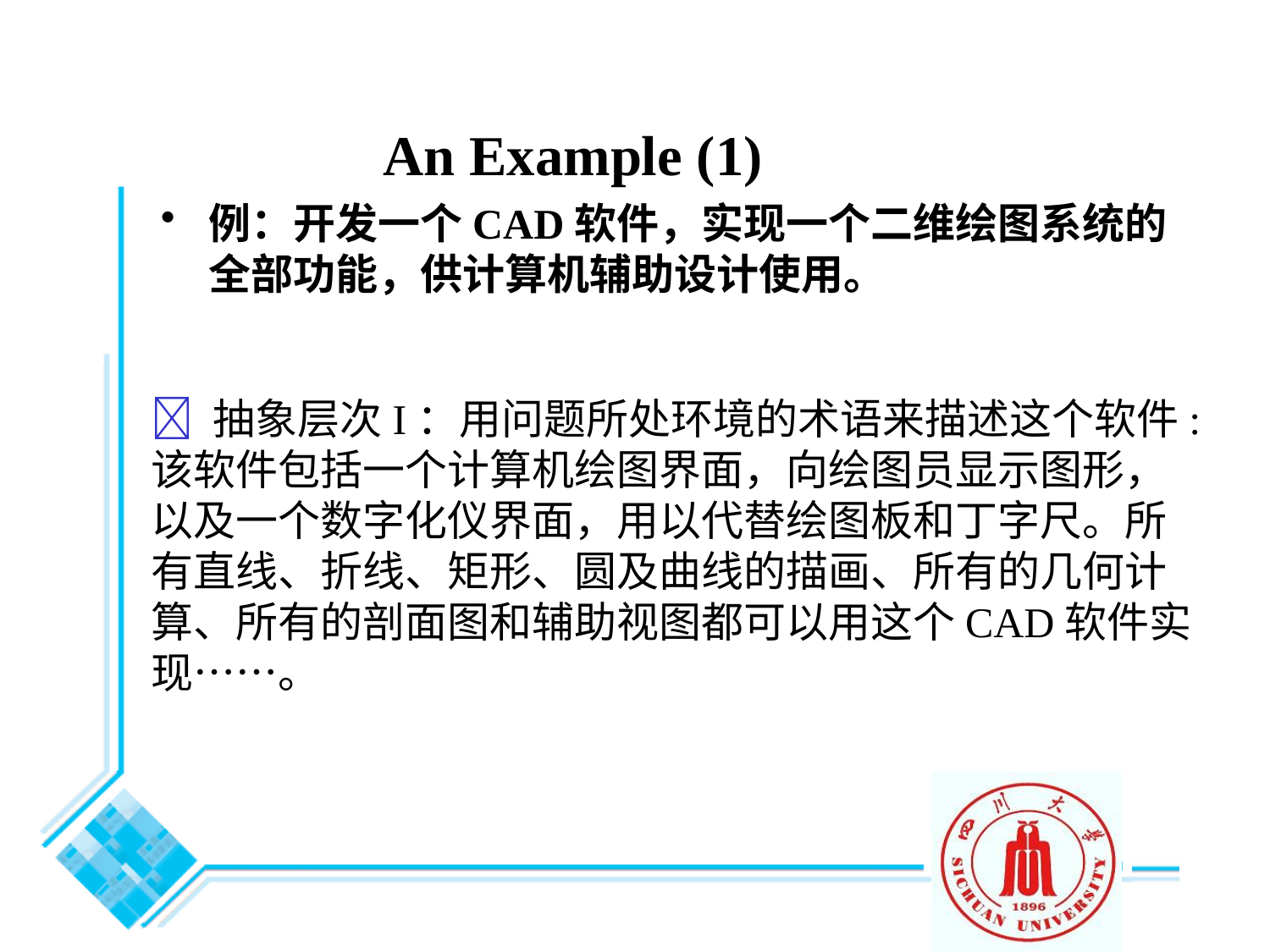

例：开发一个CAD软件，实现一个二维绘图系统的全部功能，供计算机辅助设计使用。

An Example (1)
♦ 抽象层次I：用问题所处环境的术语来描述这个软件:
该软件包括一个计算机绘图界面，向绘图员显示图形，以及一个数字化仪界面，用以代替绘图板和丁字尺。所有直线、折线、矩形、圆及曲线的描画、所有的几何计算、所有的剖面图和辅助视图都可以用这个CAD软件实现……。